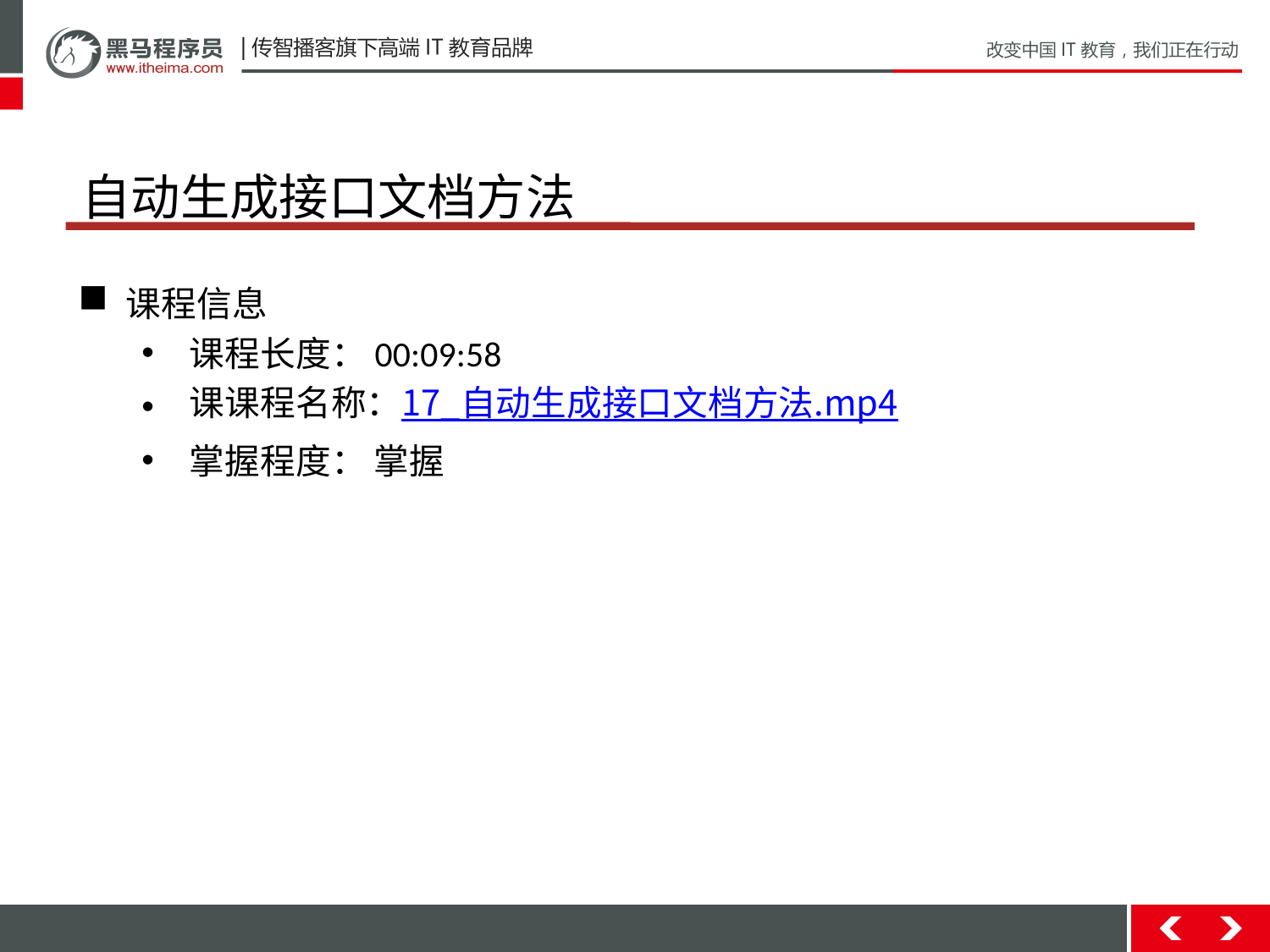

# 自动生成接口文档方法

课程信息
课程长度：00:09:58
课课程名称：17_自动生成接口文档方法.mp4
掌握程度： 掌握